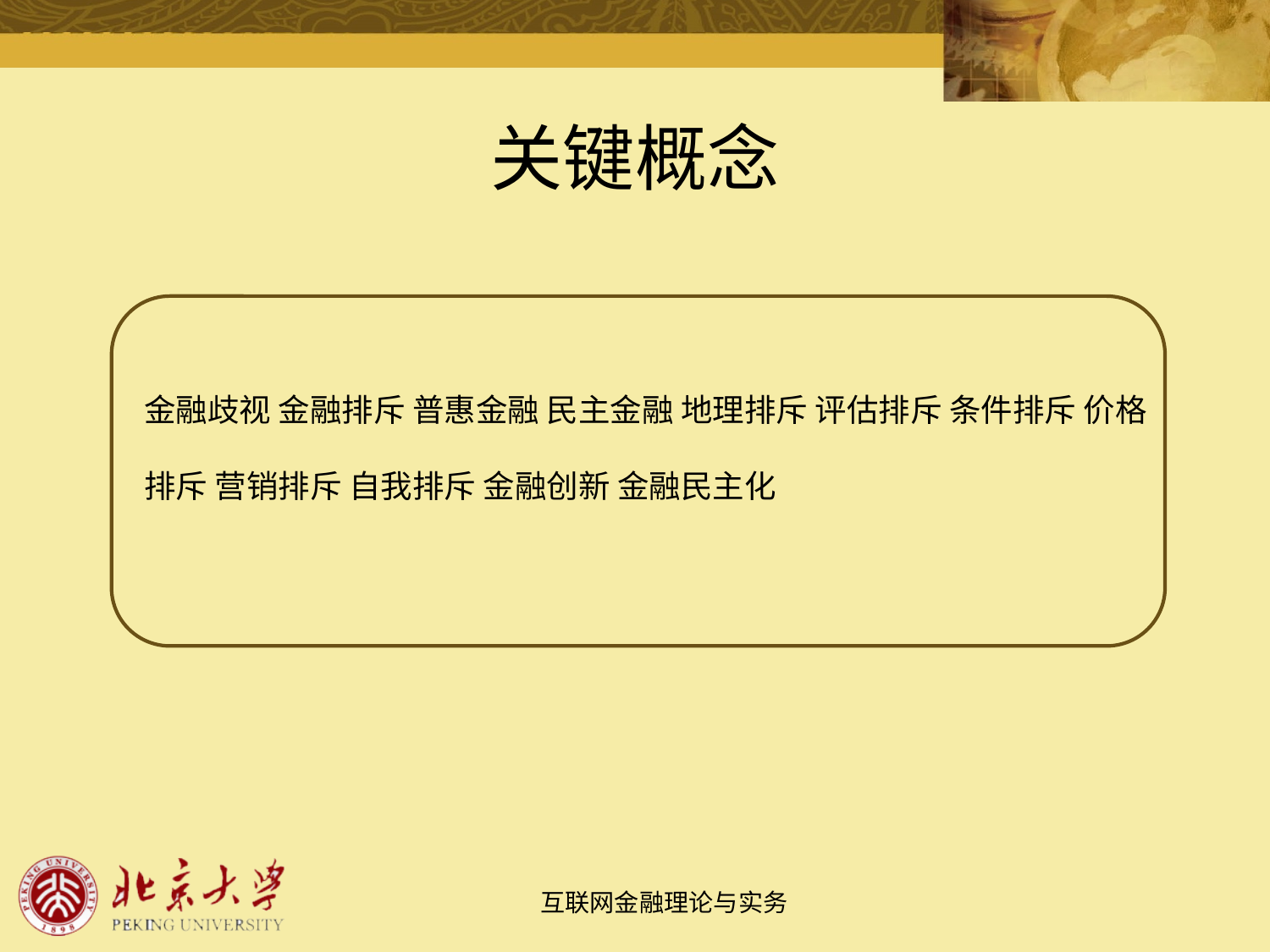

# 关键概念

金融歧视 金融排斥 普惠金融 民主金融 地理排斥 评估排斥 条件排斥 价格排斥 营销排斥 自我排斥 金融创新 金融民主化